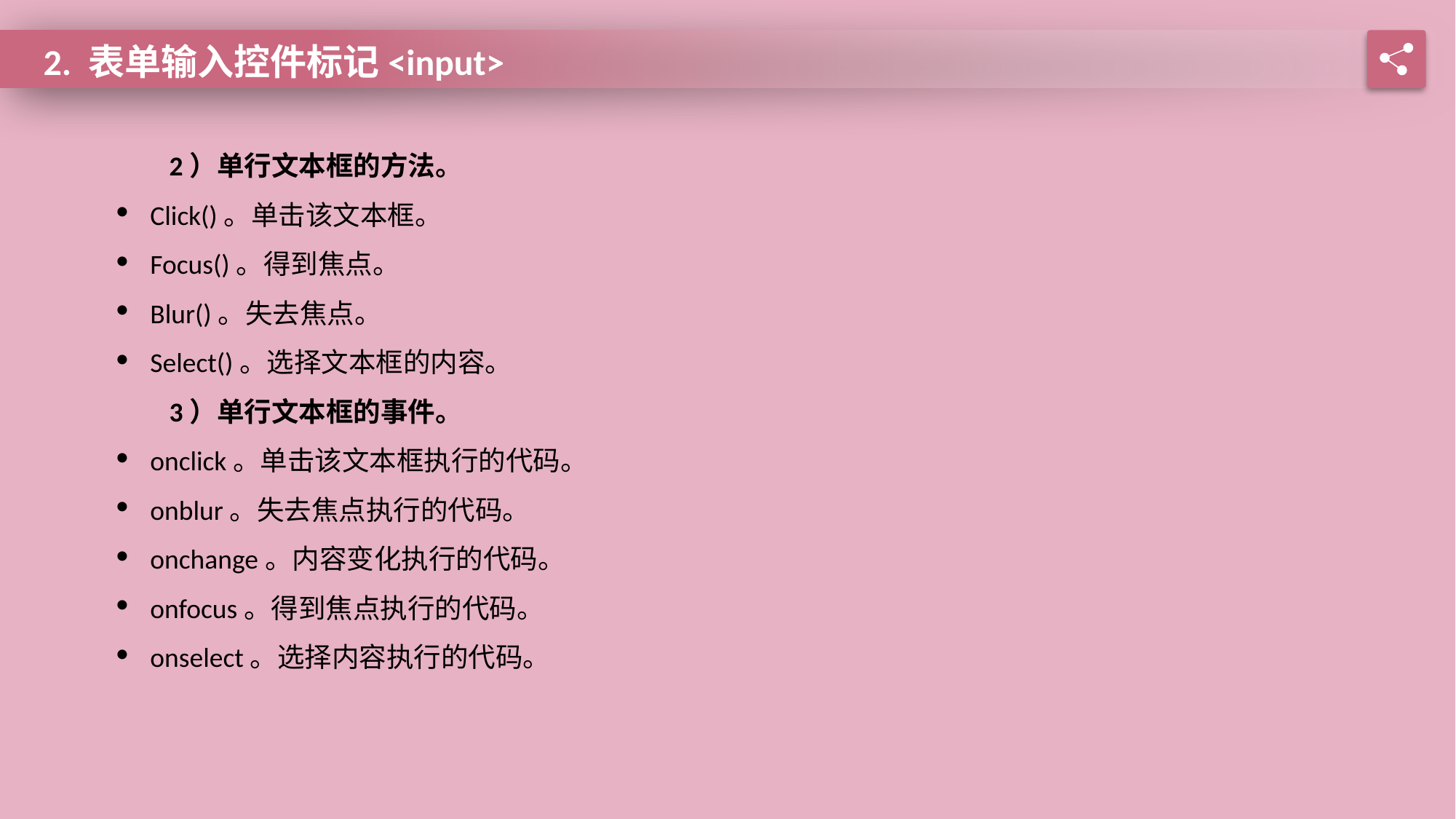

2. 表单输入控件标记<input>
2）单行文本框的方法。
Click()。单击该文本框。
Focus()。得到焦点。
Blur()。失去焦点。
Select()。选择文本框的内容。
3）单行文本框的事件。
onclick。单击该文本框执行的代码。
onblur。失去焦点执行的代码。
onchange。内容变化执行的代码。
onfocus。得到焦点执行的代码。
onselect。选择内容执行的代码。